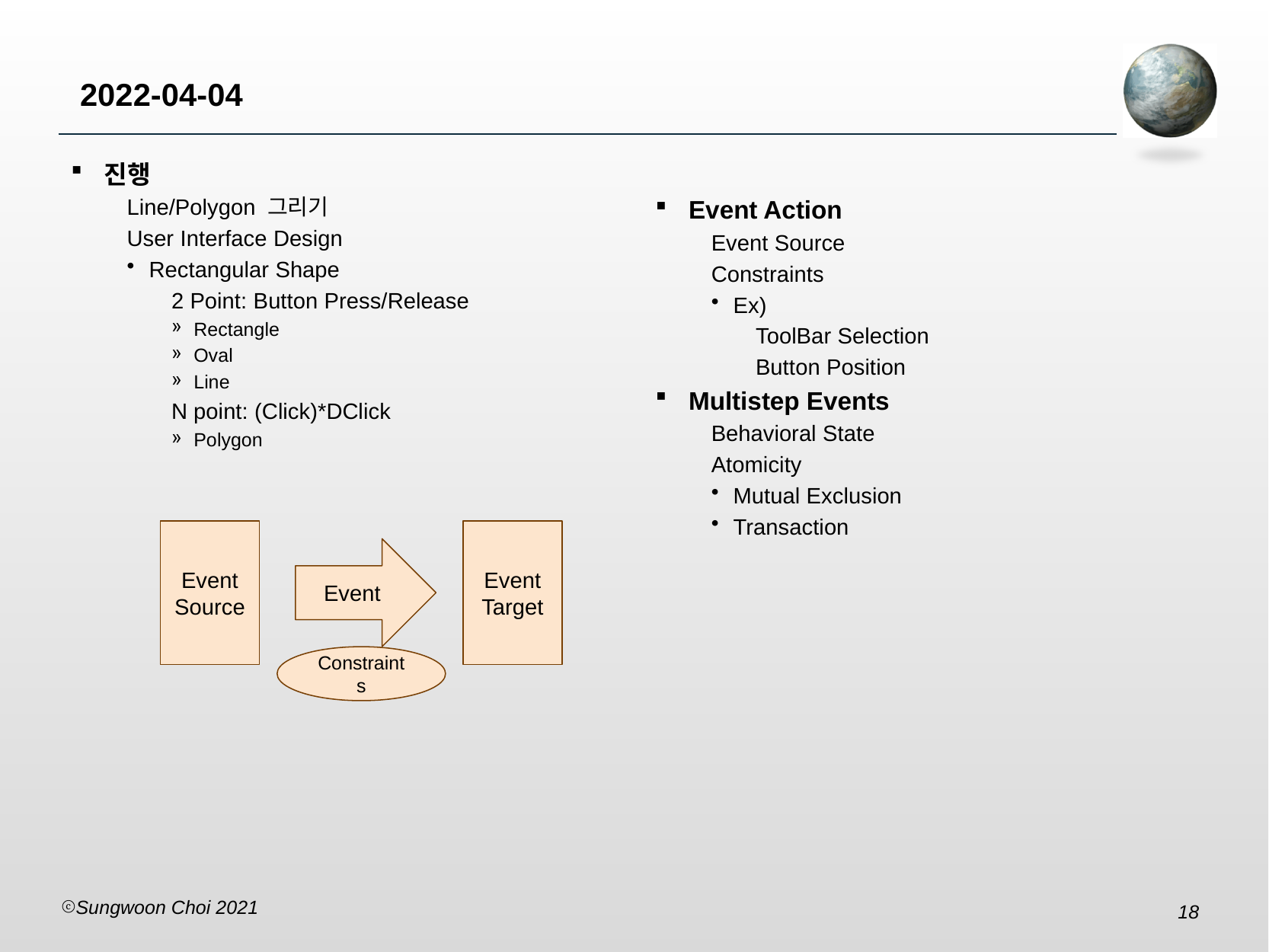

# 2022-04-04
진행
Line/Polygon 그리기
User Interface Design
Rectangular Shape
2 Point: Button Press/Release
Rectangle
Oval
Line
N point: (Click)*DClick
Polygon

Event Action
Event Source
Constraints
Ex)
ToolBar Selection
Button Position
Multistep Events
Behavioral State
Atomicity
Mutual Exclusion
Transaction
Event Source
Event Target
Event
Constraints
Sungwoon Choi 2021
18